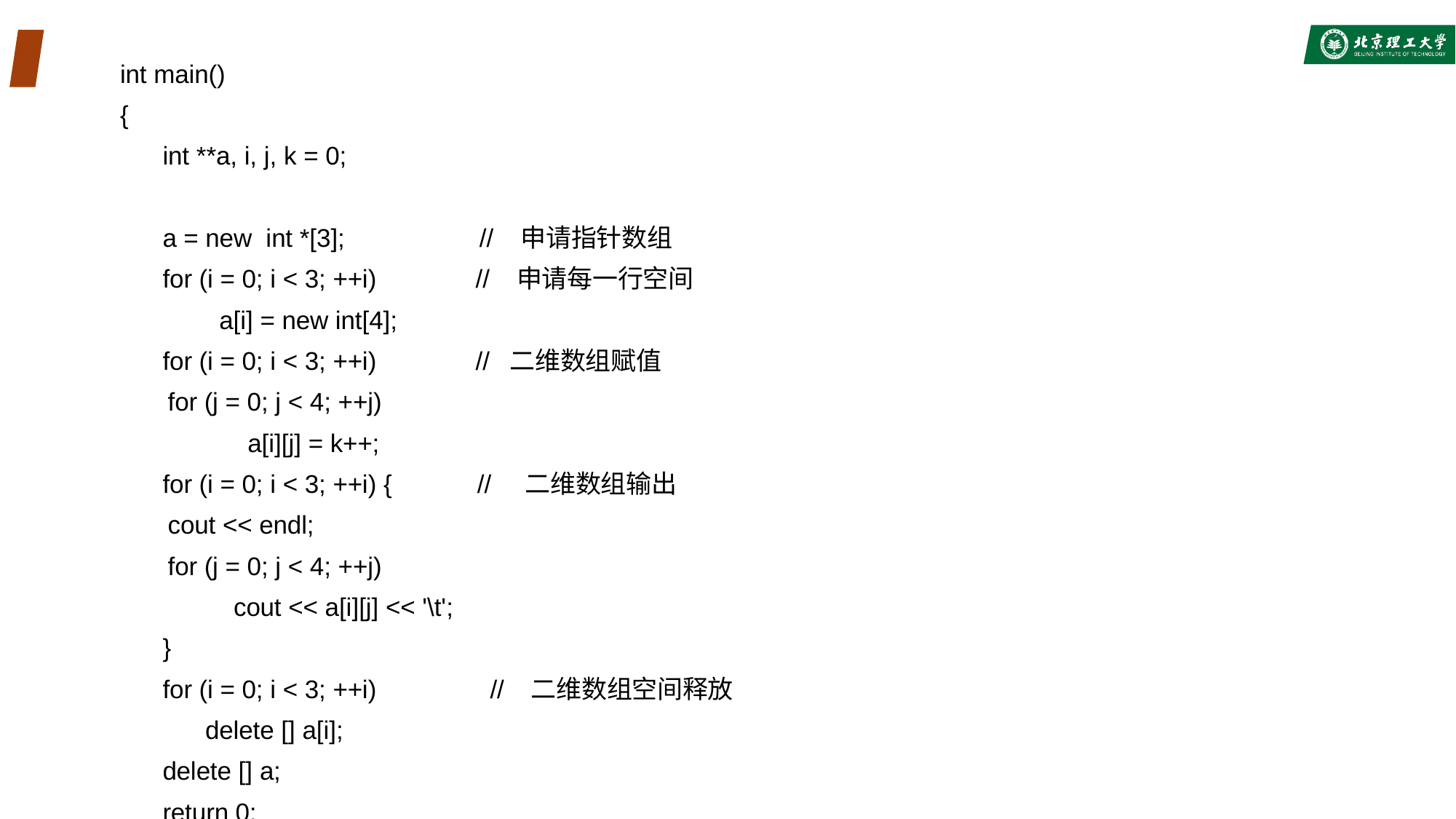

#
int main()
{
      int **a, i, j, k = 0;

      a = new  int *[3];                   //   申请指针数组
      for (i = 0; i < 3; ++i)              //   申请每一行空间
              a[i] = new int[4];
      for (i = 0; i < 3; ++i)              //  二维数组赋值
	   for (j = 0; j < 4; ++j)
                  a[i][j] = k++;
      for (i = 0; i < 3; ++i) {            //    二维数组输出
	   cout << endl;
	   for (j = 0; j < 4; ++j)
                cout << a[i][j] << '\t';
      }
      for (i = 0; i < 3; ++i)                //   二维数组空间释放
            delete [] a[i];
      delete [] a;
      return 0;
}